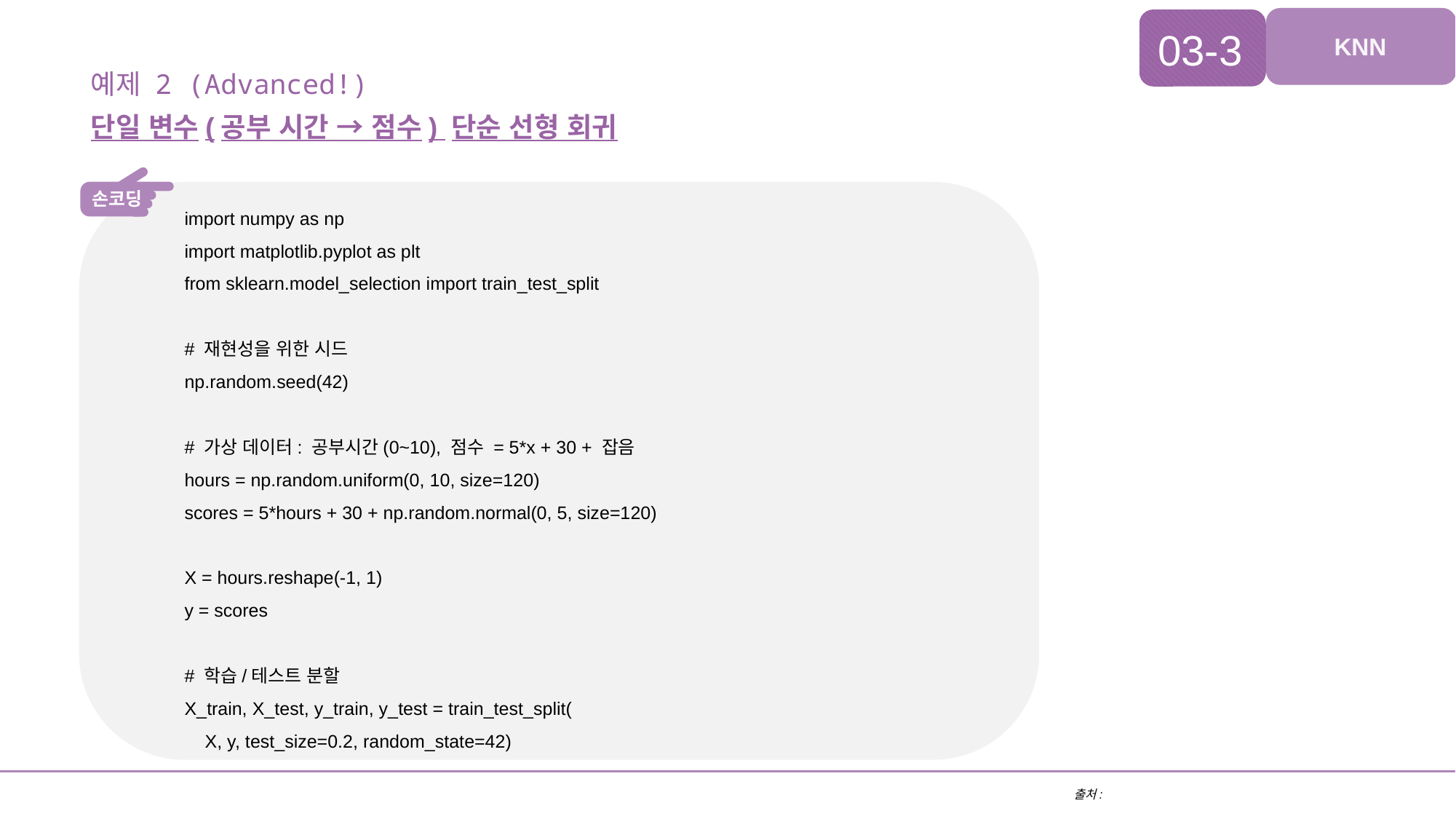

03-3
KNN
예제 2 (Advanced!)
단일 변수(공부 시간 → 점수) 단순 선형 회귀

손코딩
import numpy as np
import matplotlib.pyplot as plt
from sklearn.model_selection import train_test_split

# 재현성을 위한 시드
np.random.seed(42)

# 가상 데이터: 공부시간(0~10), 점수 = 5*x + 30 + 잡음
hours = np.random.uniform(0, 10, size=120)
scores = 5*hours + 30 + np.random.normal(0, 5, size=120)

X = hours.reshape(-1, 1)
y = scores

# 학습/테스트 분할
X_train, X_test, y_train, y_test = train_test_split(
    X, y, test_size=0.2, random_state=42)
출처: